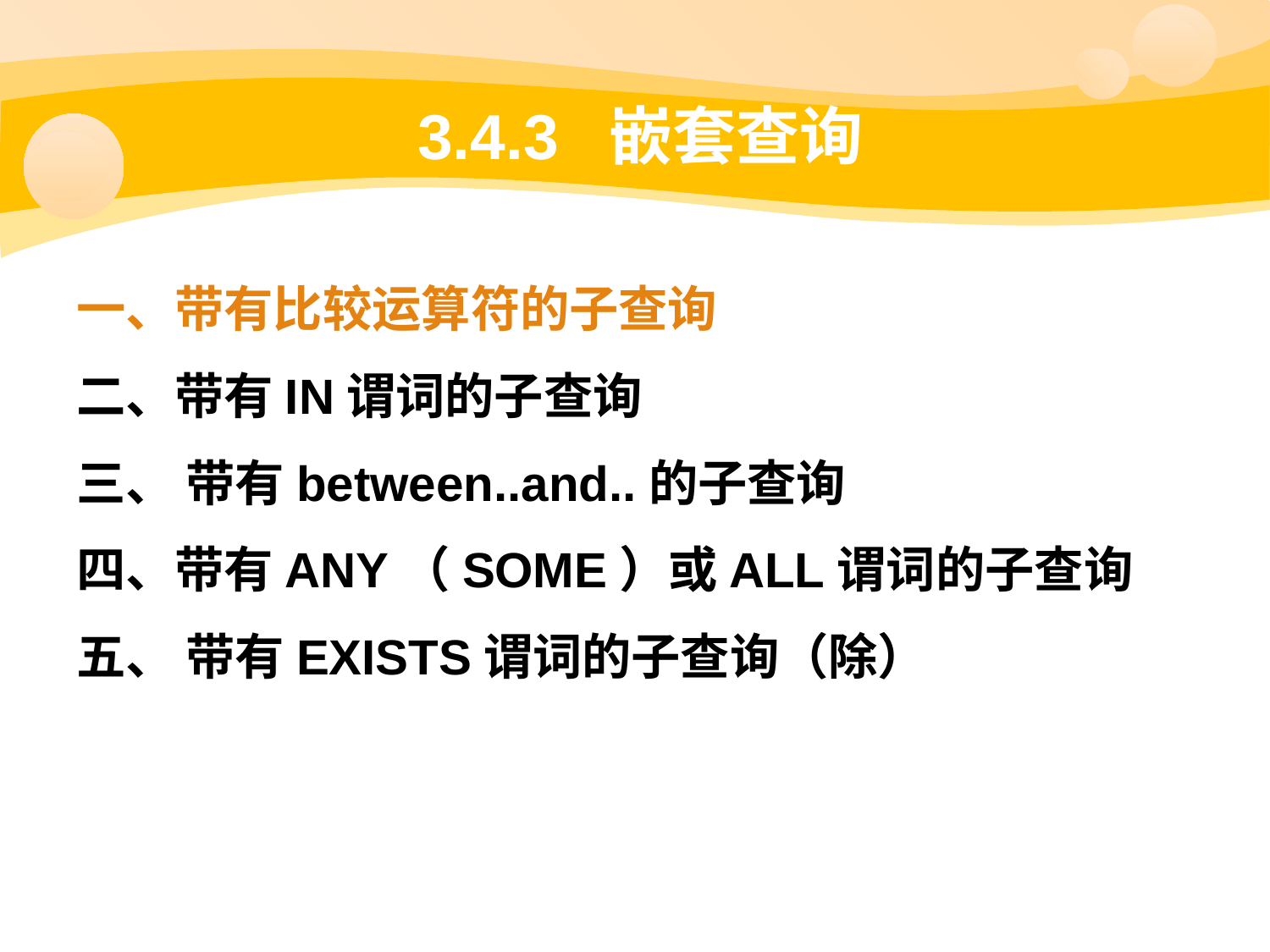

# 3.4.3  嵌套查询
一、带有比较运算符的子查询
二、带有IN谓词的子查询
三、 带有between..and..的子查询
四、带有ANY（SOME）或ALL谓词的子查询
五、 带有EXISTS谓词的子查询（除）